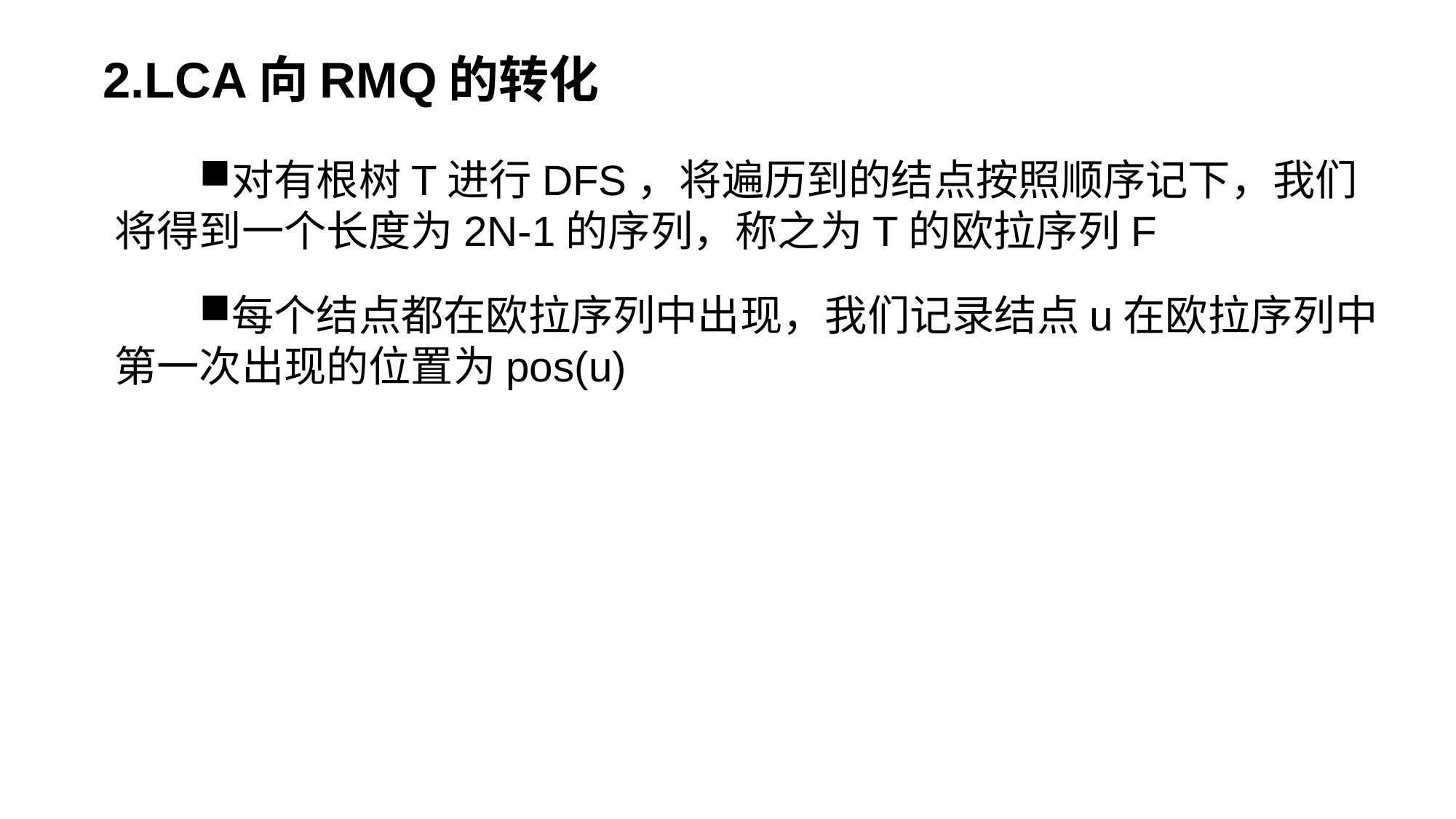

# 2.LCA向RMQ的转化
对有根树T进行DFS，将遍历到的结点按照顺序记下，我们将得到一个长度为2N-1的序列，称之为T的欧拉序列F
每个结点都在欧拉序列中出现，我们记录结点u在欧拉序列中第一次出现的位置为pos(u)